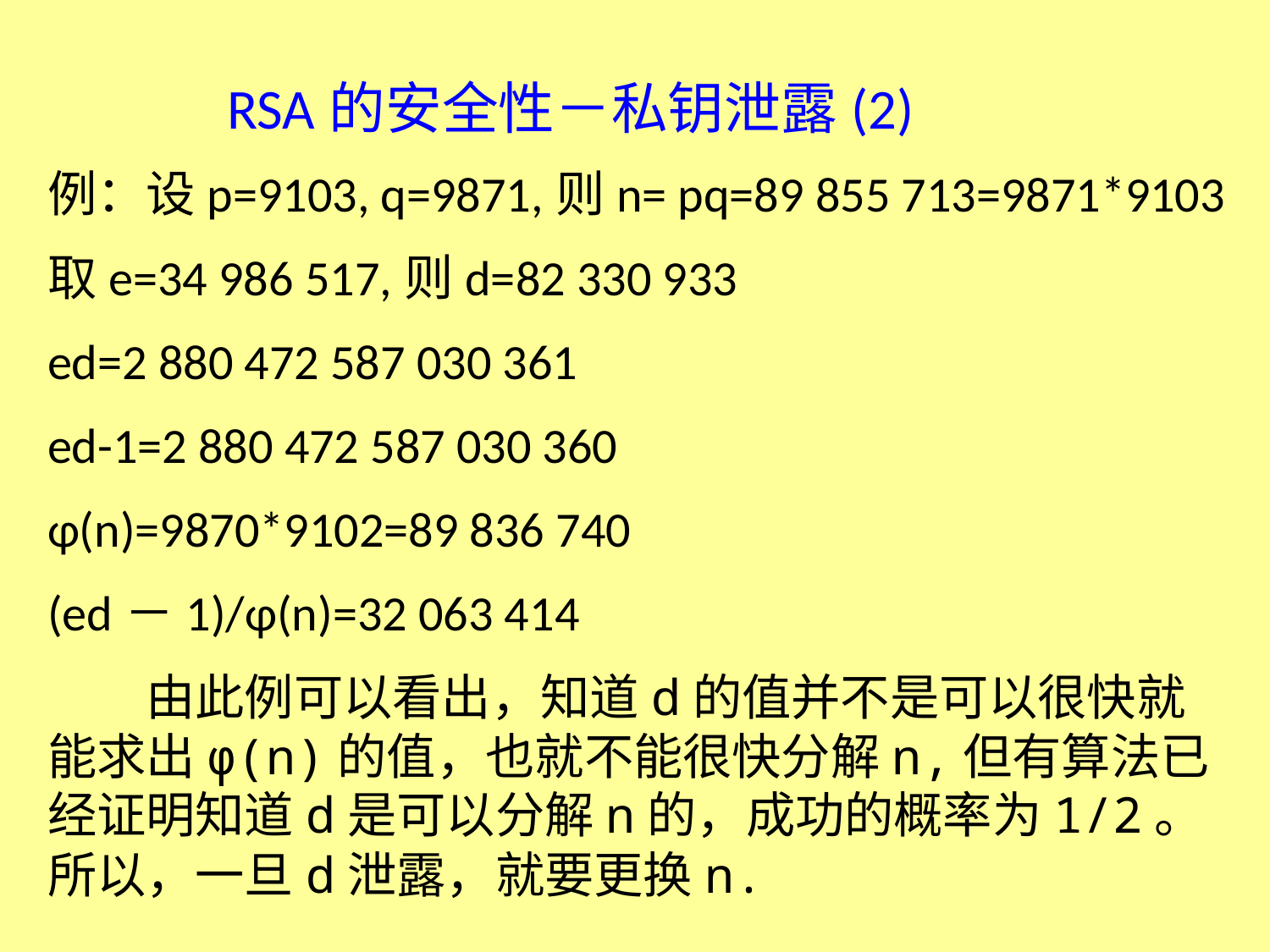

RSA的安全性－私钥泄露(2)
例：设p=9103, q=9871,则n= pq=89 855 713=9871*9103
取e=34 986 517,则d=82 330 933
ed=2 880 472 587 030 361
ed-1=2 880 472 587 030 360
φ(n)=9870*9102=89 836 740
(ed－1)/φ(n)=32 063 414
　　由此例可以看出，知道d的值并不是可以很快就能求出φ(n)的值，也就不能很快分解n,但有算法已经证明知道d是可以分解n的，成功的概率为1/2。所以，一旦d泄露，就要更换n.